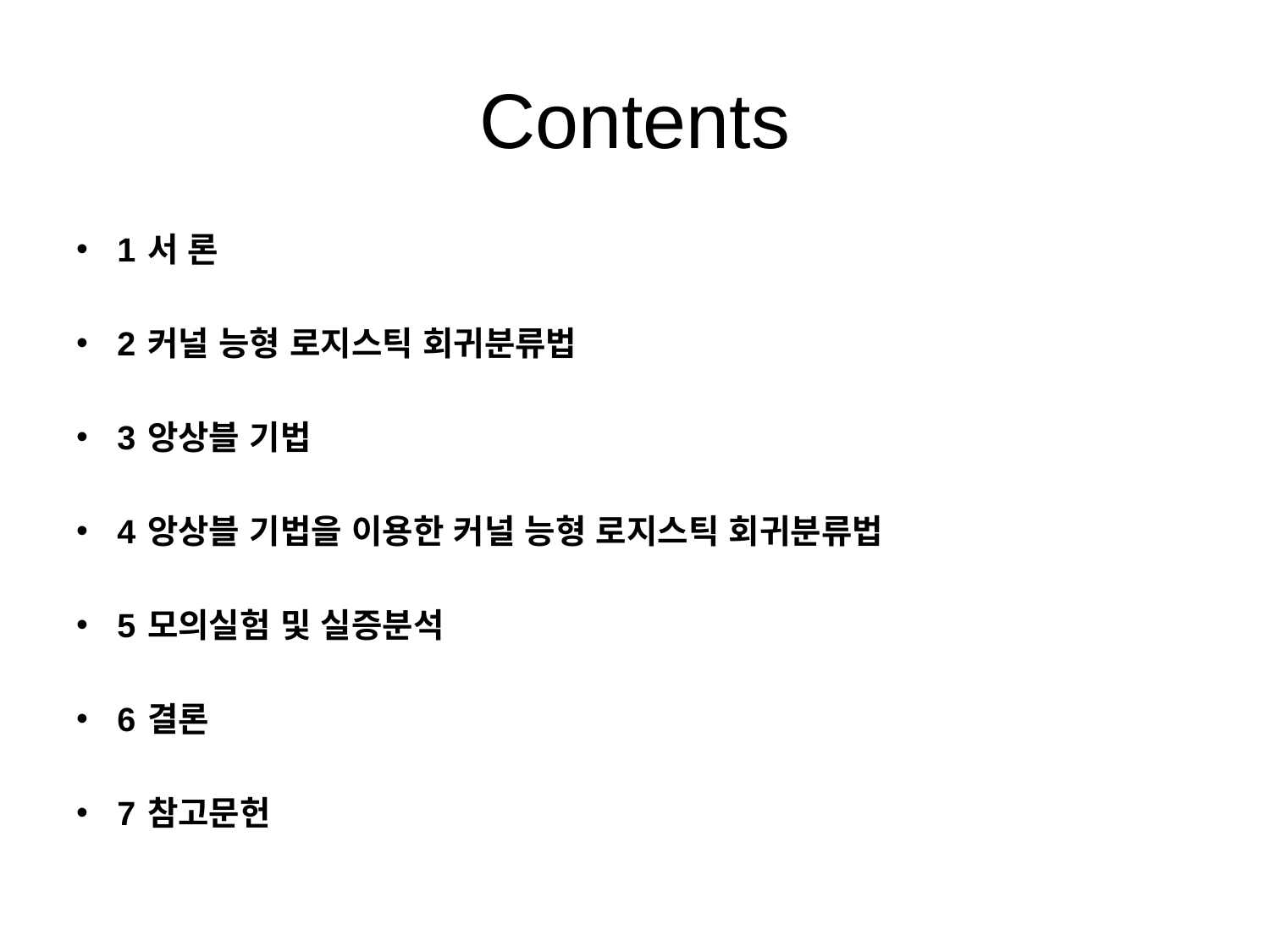

# Contents
1 서 론

2 커널 능형 로지스틱 회귀분류법

3 앙상블 기법

4 앙상블 기법을 이용한 커널 능형 로지스틱 회귀분류법

5 모의실험 및 실증분석

6 결론

7 참고문헌